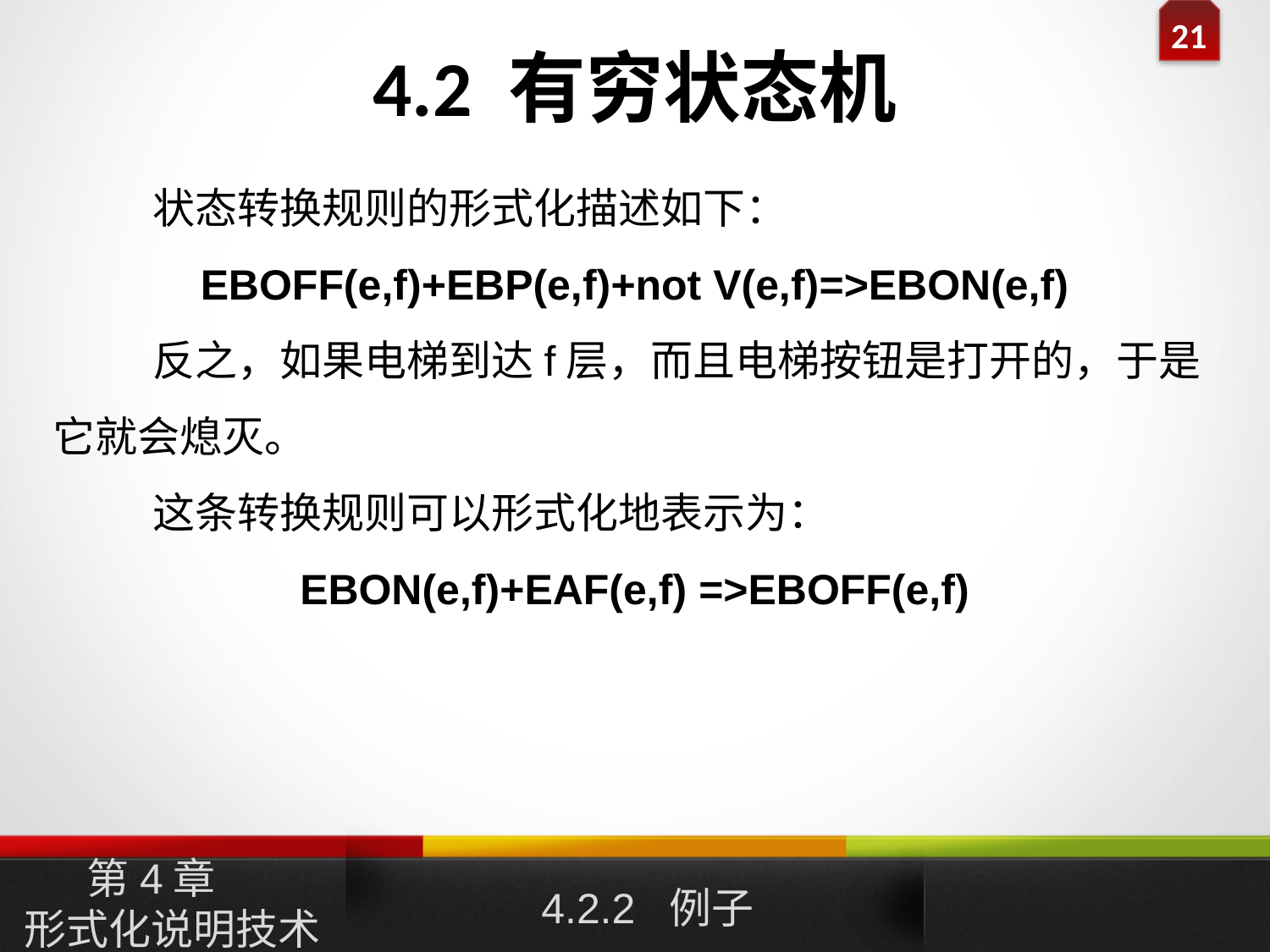

# 4.2 有穷状态机
状态转换规则的形式化描述如下：
EBOFF(e,f)+EBP(e,f)+not V(e,f)=>EBON(e,f)
反之，如果电梯到达f层，而且电梯按钮是打开的，于是它就会熄灭。
这条转换规则可以形式化地表示为：
EBON(e,f)+EAF(e,f) =>EBOFF(e,f)

第4章
形式化说明技术
4.2.2  例子